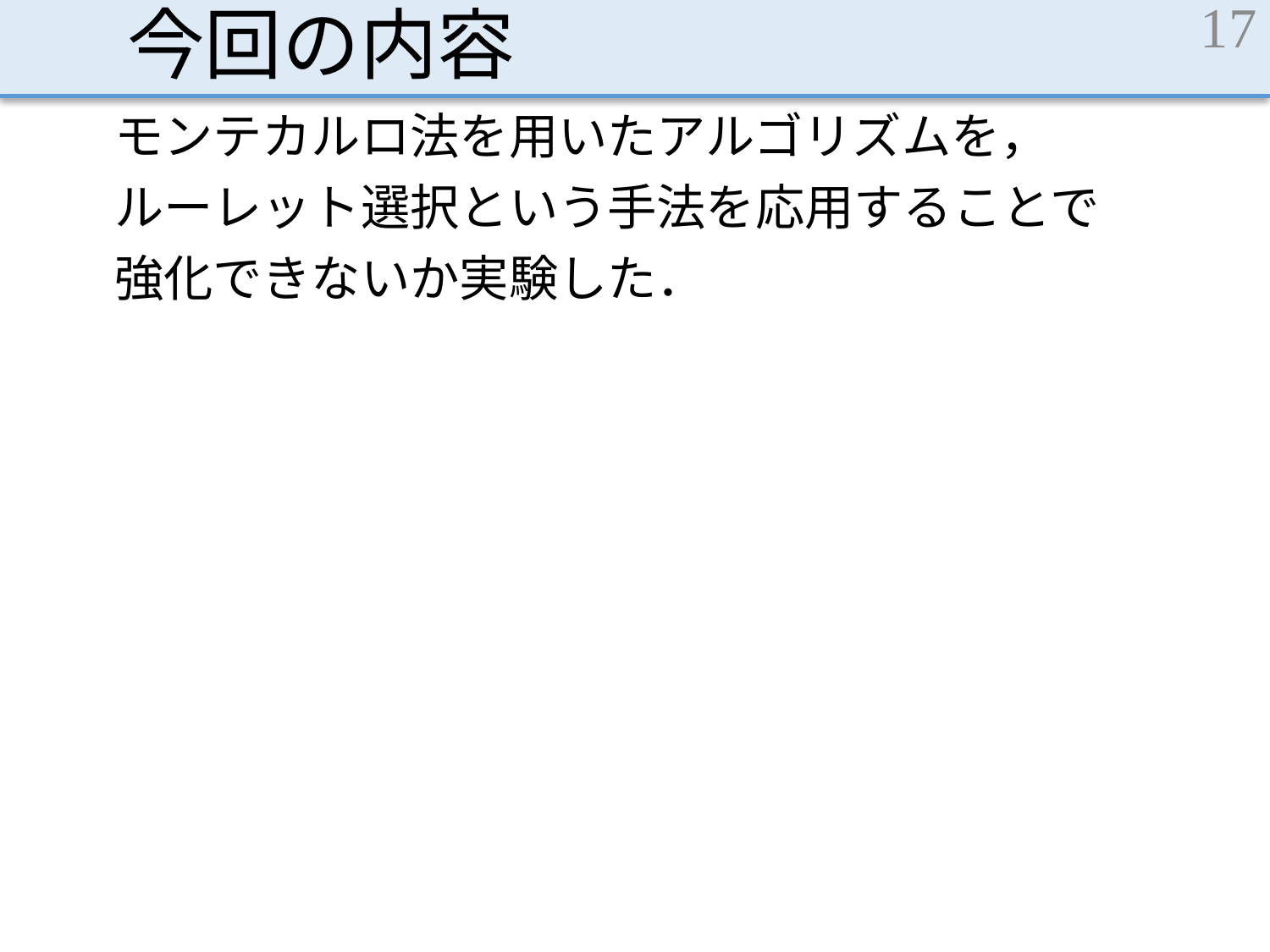

# 今回の内容
17
モンテカルロ法を用いたアルゴリズムを，
ルーレット選択という手法を応用することで
強化できないか実験した．